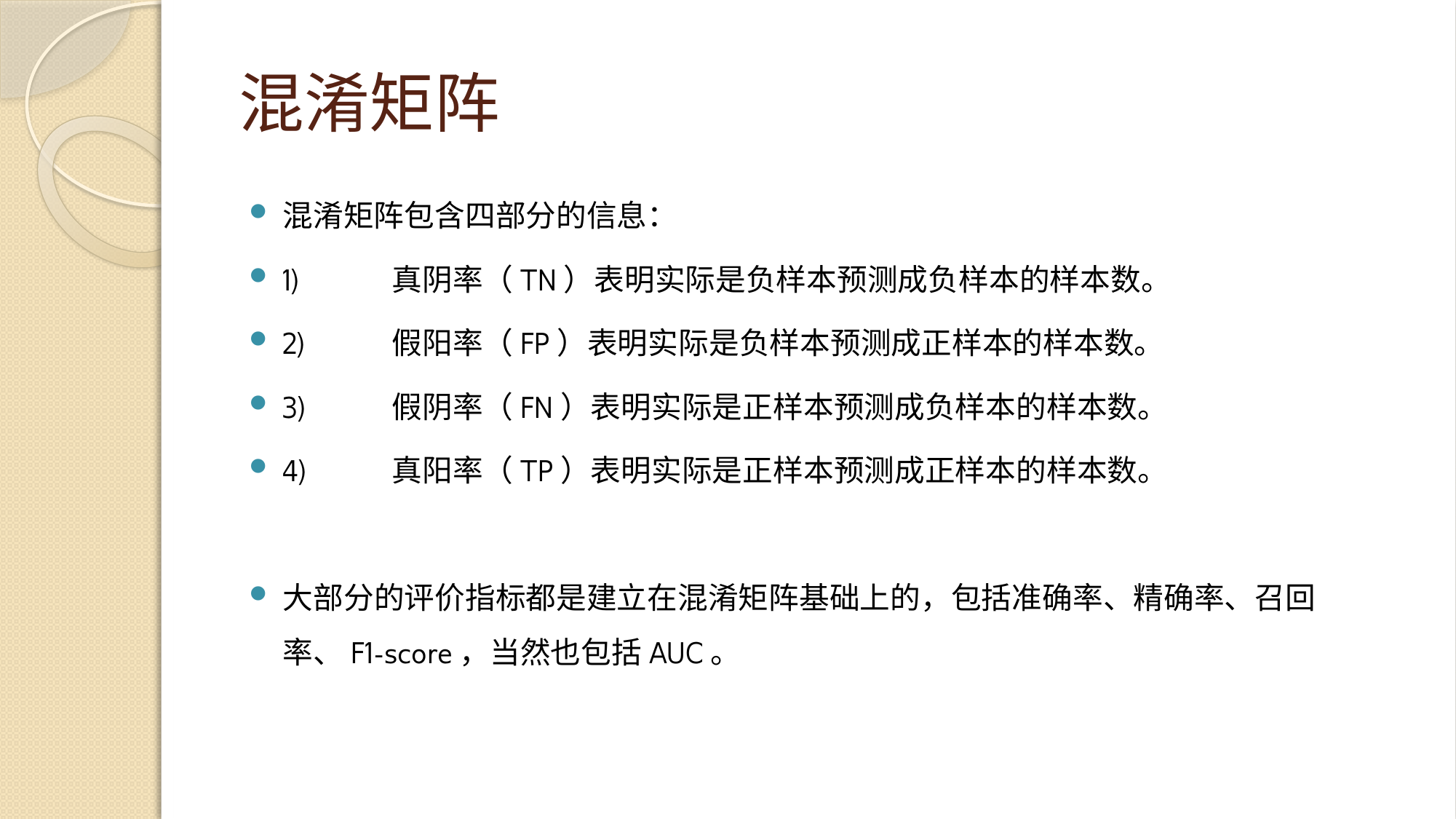

# 混淆矩阵
混淆矩阵包含四部分的信息：
1)	真阴率（TN）表明实际是负样本预测成负样本的样本数。
2)	假阳率（FP）表明实际是负样本预测成正样本的样本数。
3)	假阴率（FN）表明实际是正样本预测成负样本的样本数。
4)	真阳率（TP）表明实际是正样本预测成正样本的样本数。

大部分的评价指标都是建立在混淆矩阵基础上的，包括准确率、精确率、召回率、F1-score，当然也包括AUC。